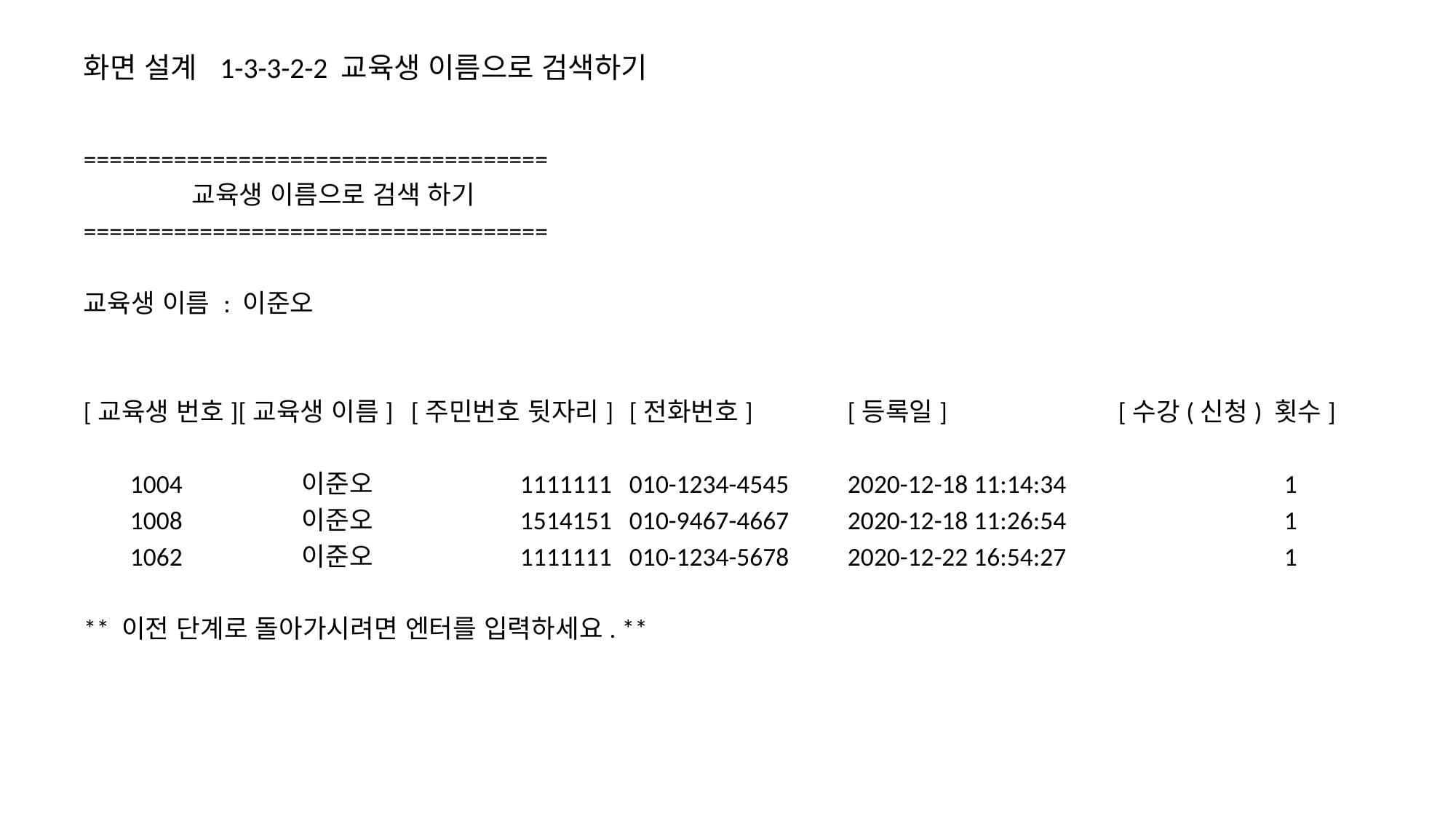

# 화면 설계  1-3-3-2-2 교육생 이름으로 검색하기

====================================
              교육생 이름으로 검색 하기
====================================

교육생 이름 : 이준오

[교육생 번호][교육생 이름]	[주민번호 뒷자리]	[전화번호]	[등록일]		         [수강(신청) 횟수]

        1004		이준오		1111111	010-1234-4545	2020-12-18 11:14:34		1
        1008		이준오		1514151	010-9467-4667	2020-12-18 11:26:54		1
        1062		이준오		1111111	010-1234-5678	2020-12-22 16:54:27		1

** 이전 단계로 돌아가시려면 엔터를 입력하세요. **